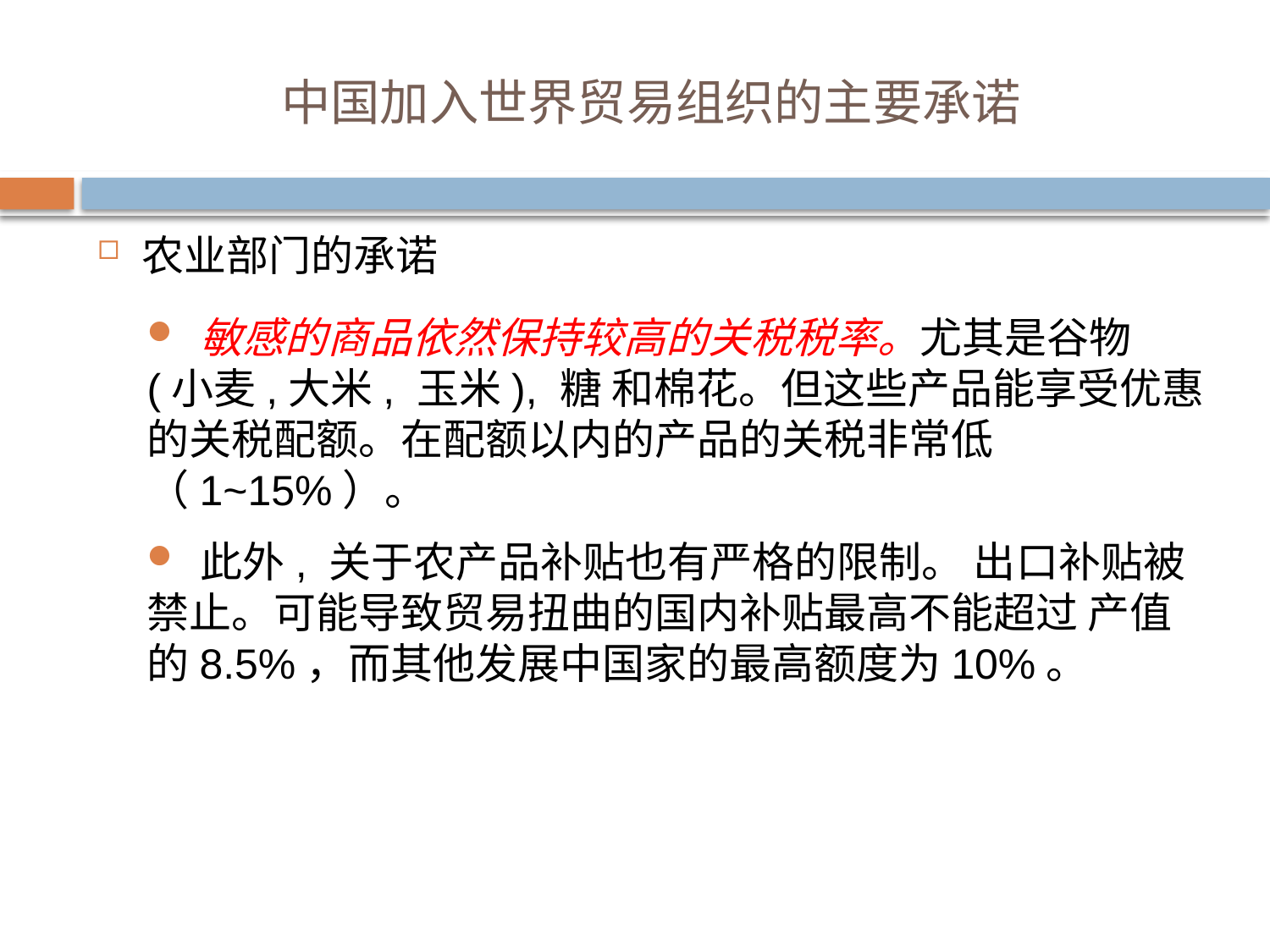

中国加入世界贸易组织的主要承诺
农业部门的承诺
 敏感的商品依然保持较高的关税税率。尤其是谷物(小麦,大米, 玉米), 糖 和棉花。但这些产品能享受优惠的关税配额。在配额以内的产品的关税非常低（1~15%）。
 此外, 关于农产品补贴也有严格的限制。 出口补贴被禁止。可能导致贸易扭曲的国内补贴最高不能超过 产值的8.5%，而其他发展中国家的最高额度为10%。